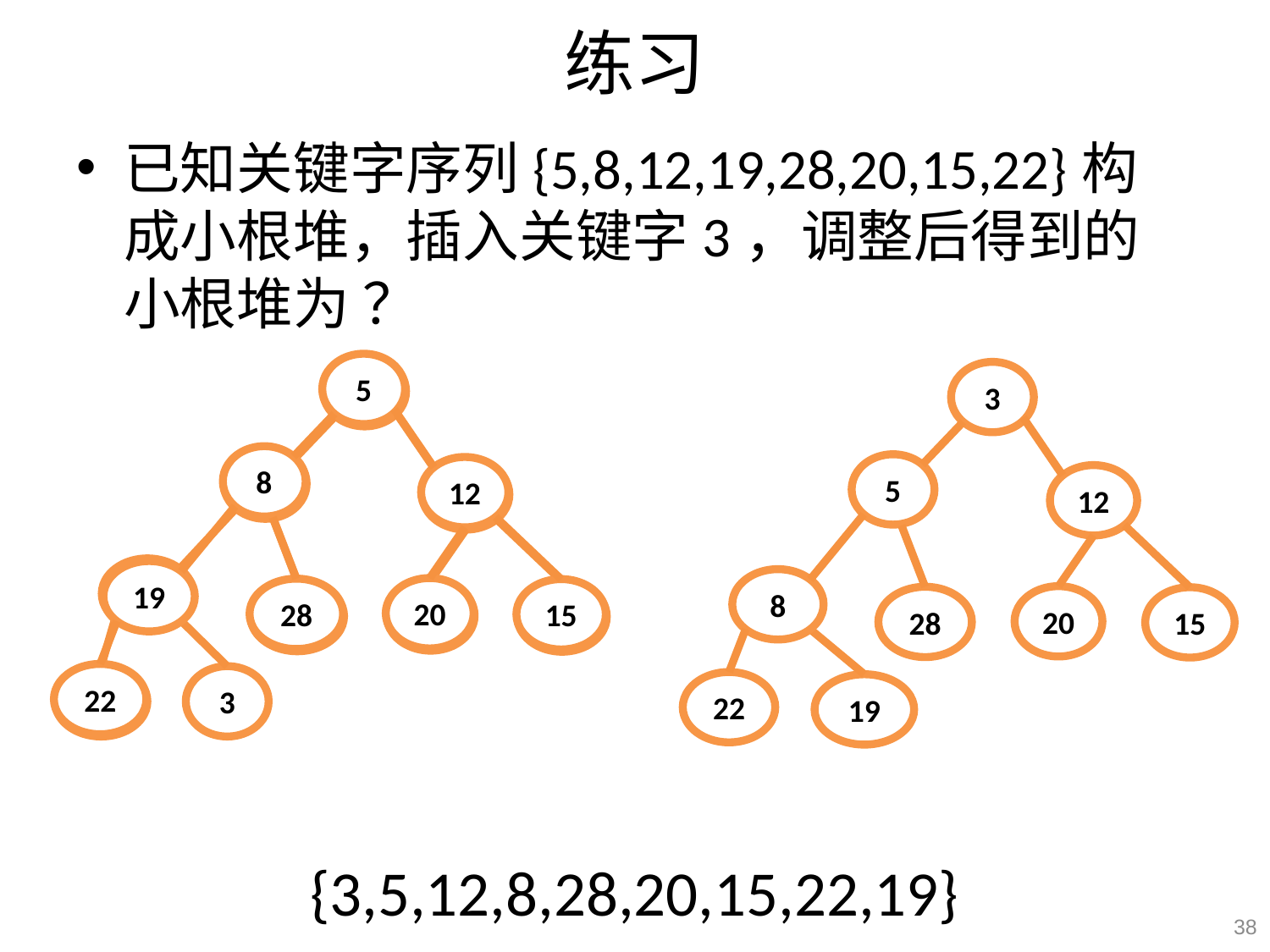

# 练习
已知关键字序列{5,8,12,19,28,20,15,22}构成小根堆，插入关键字3，调整后得到的小根堆为 ？
5
8
12
19
20
28
15
22
3
5
8
12
19
20
28
15
22
3
5
12
8
20
28
15
22
19
{3,5,12,8,28,20,15,22,19}
38